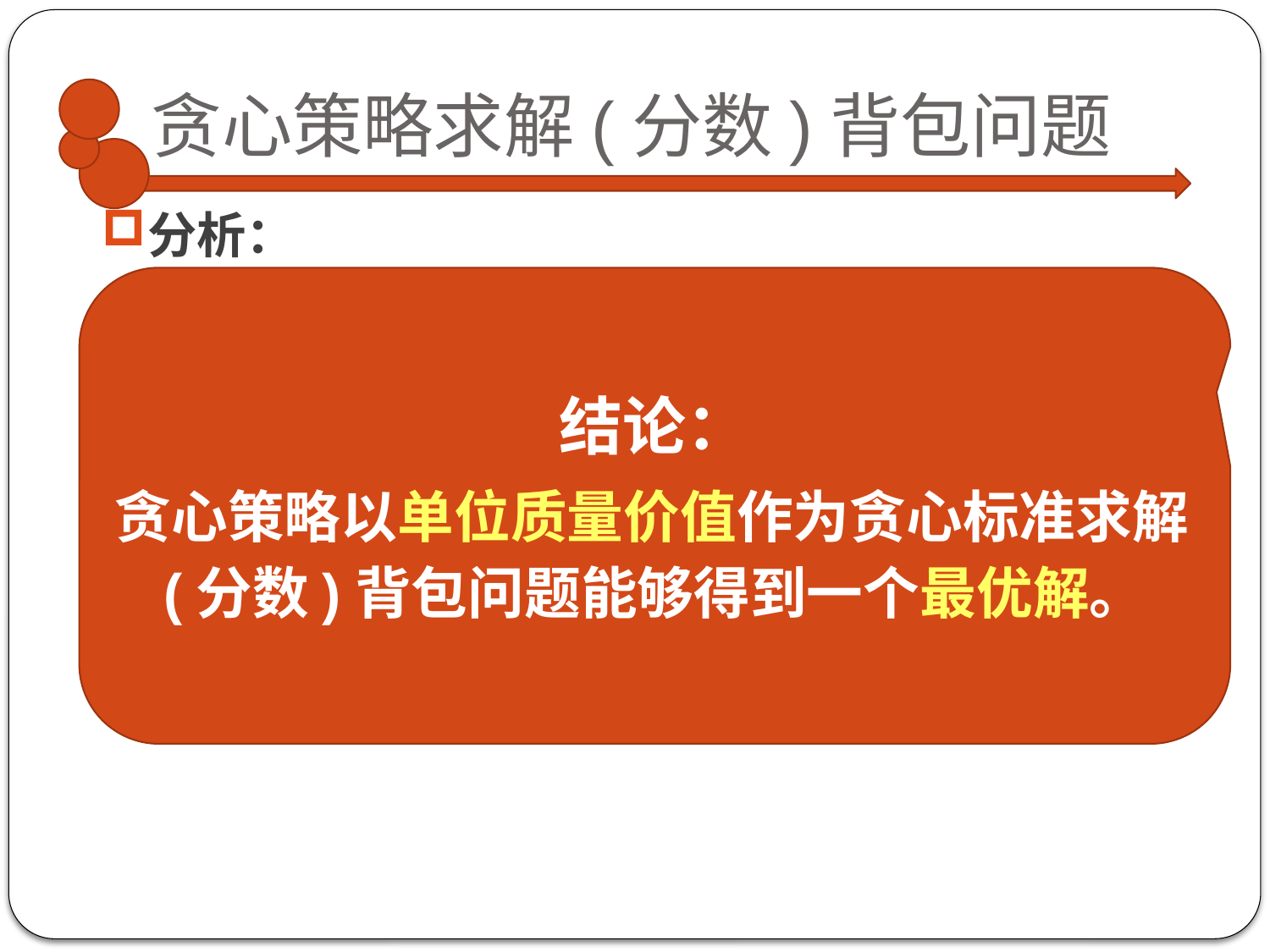

# 贪心策略求解(分数)背包问题
分析：
满足最优子结构性质
满足贪心选择性质

结论：
贪心策略以单位质量价值作为贪心标准求解(分数)背包问题能够得到一个最优解。
以单位质量价值做为量度标准进行选择时，相当于把每一个物品都分割成单位块，单位块的利益越大，显然,物品装入背包后，背包获取总效益越大。

——局部最优达到全局最优
18